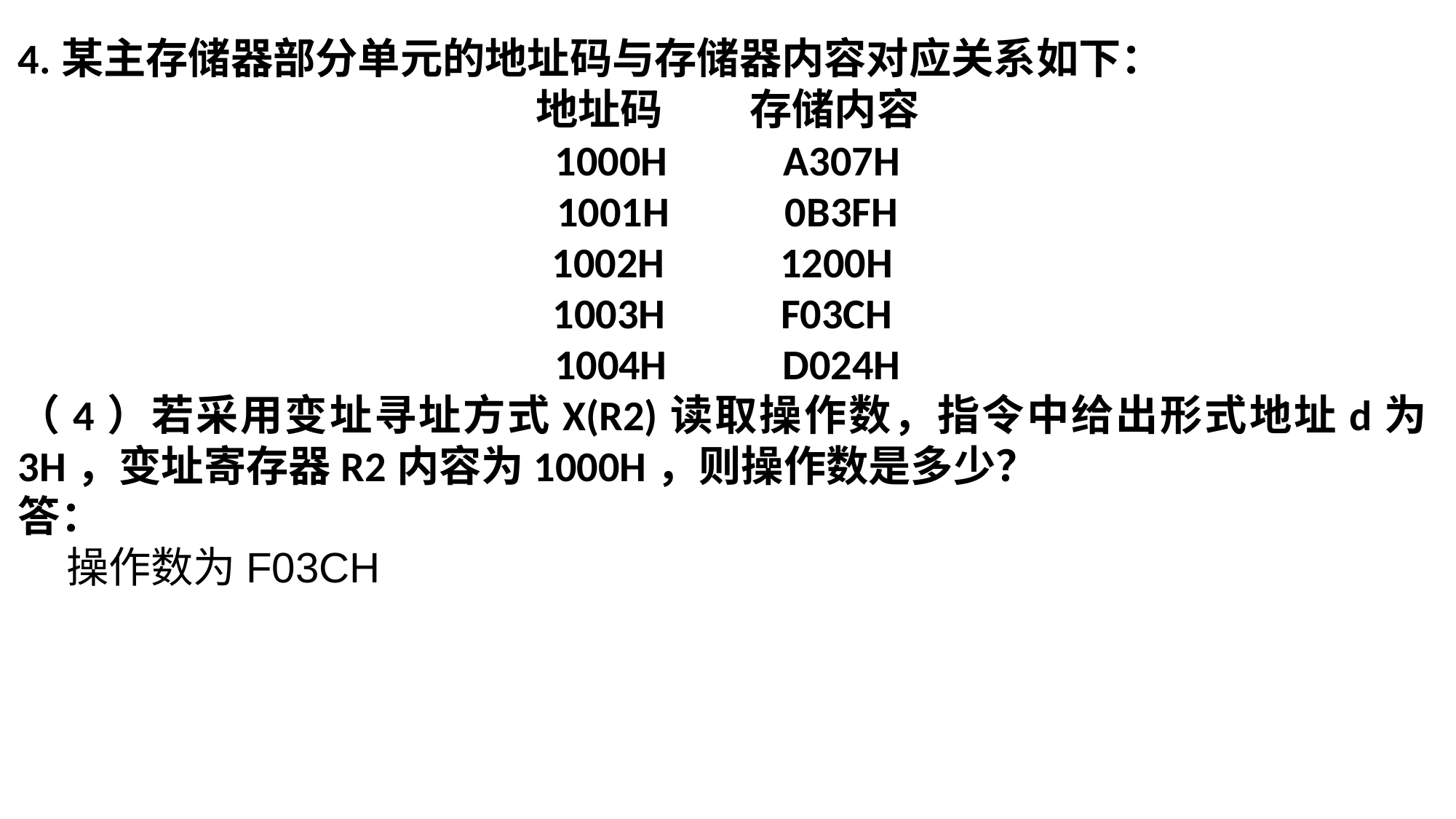

4.某主存储器部分单元的地址码与存储器内容对应关系如下：
地址码         存储内容
1000H            A307H
1001H            0B3FH
1002H            1200H
1003H            F03CH
1004H            D024H
（4）若采用变址寻址方式X(R2)读取操作数，指令中给出形式地址d为3H，变址寄存器R2内容为1000H，则操作数是多少？
答：
    操作数为F03CH